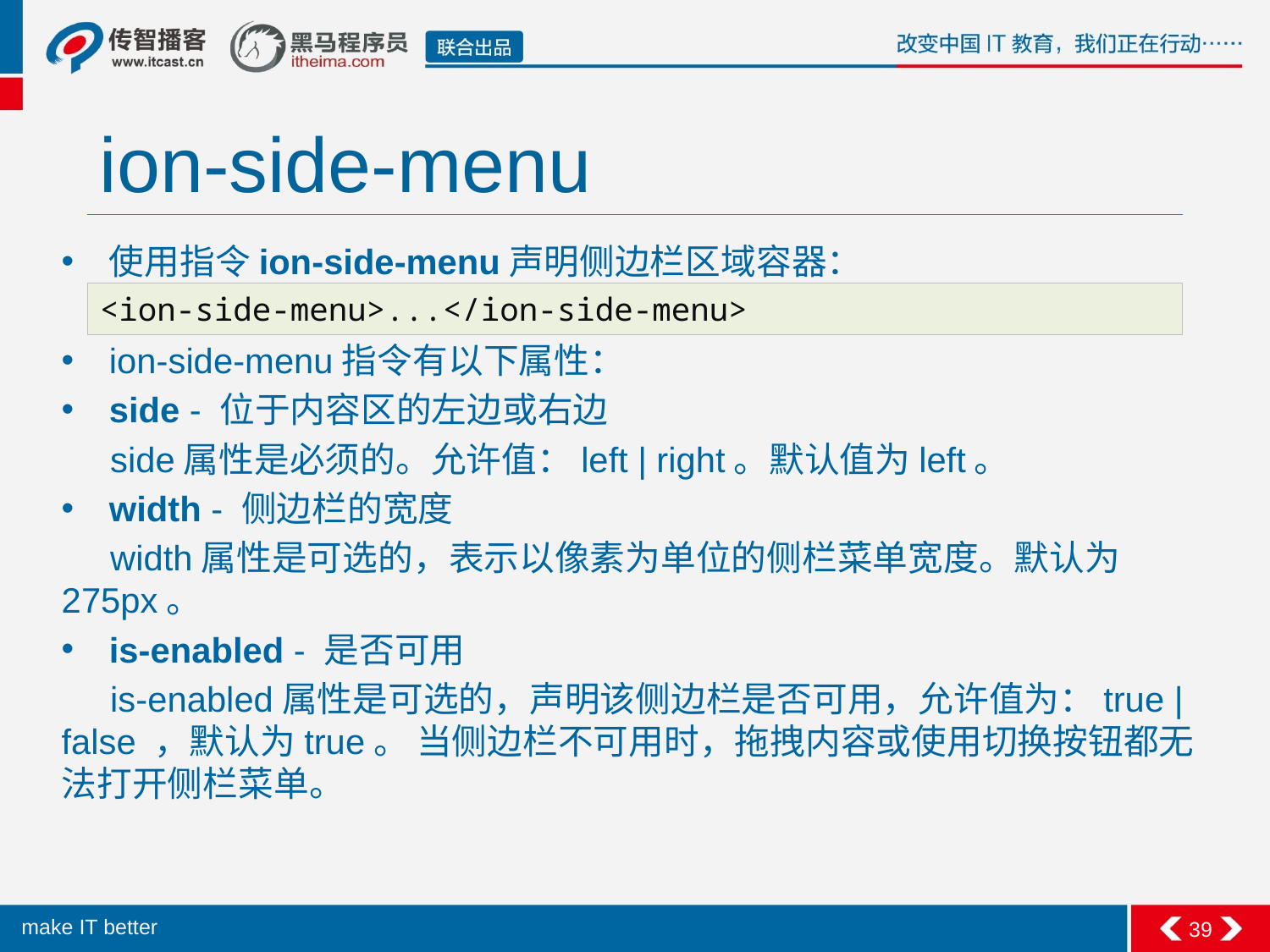

# ion-side-menu
使用指令ion-side-menu声明侧边栏区域容器：

ion-side-menu指令有以下属性：
side - 位于内容区的左边或右边
     side属性是必须的。允许值：left | right。默认值为left。
width - 侧边栏的宽度
     width属性是可选的，表示以像素为单位的侧栏菜单宽度。默认为275px。
is-enabled - 是否可用
     is-enabled属性是可选的，声明该侧边栏是否可用，允许值为：true | false ，默认为true。 当侧边栏不可用时，拖拽内容或使用切换按钮都无法打开侧栏菜单。

<ion-side-menu>...</ion-side-menu>
39

make IT better